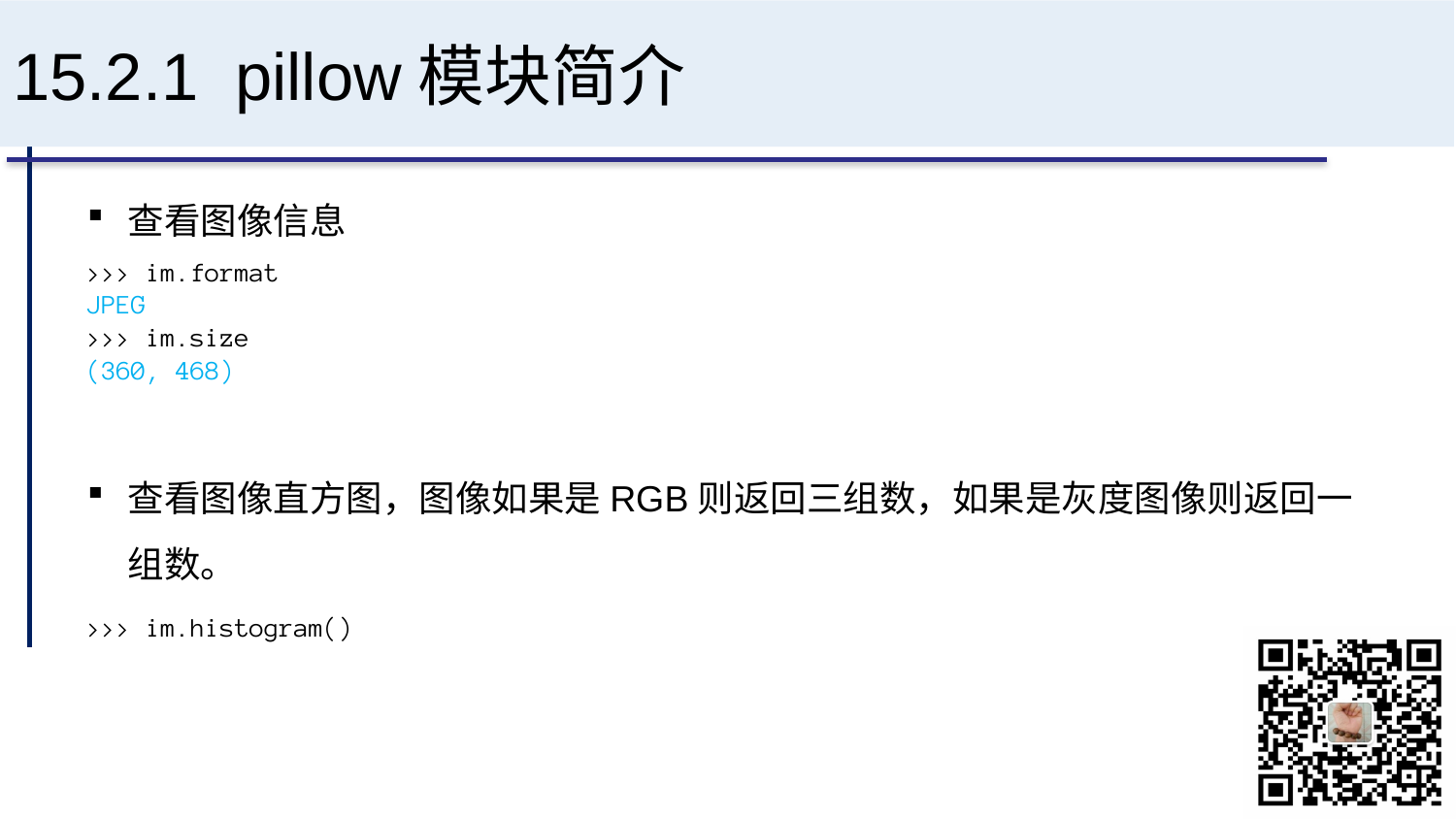

# 15.2.1  pillow模块简介
查看图像信息
>>> im.format
JPEG
>>> im.size
(360, 468)

查看图像直方图，图像如果是RGB则返回三组数，如果是灰度图像则返回一组数。
>>> im.histogram()